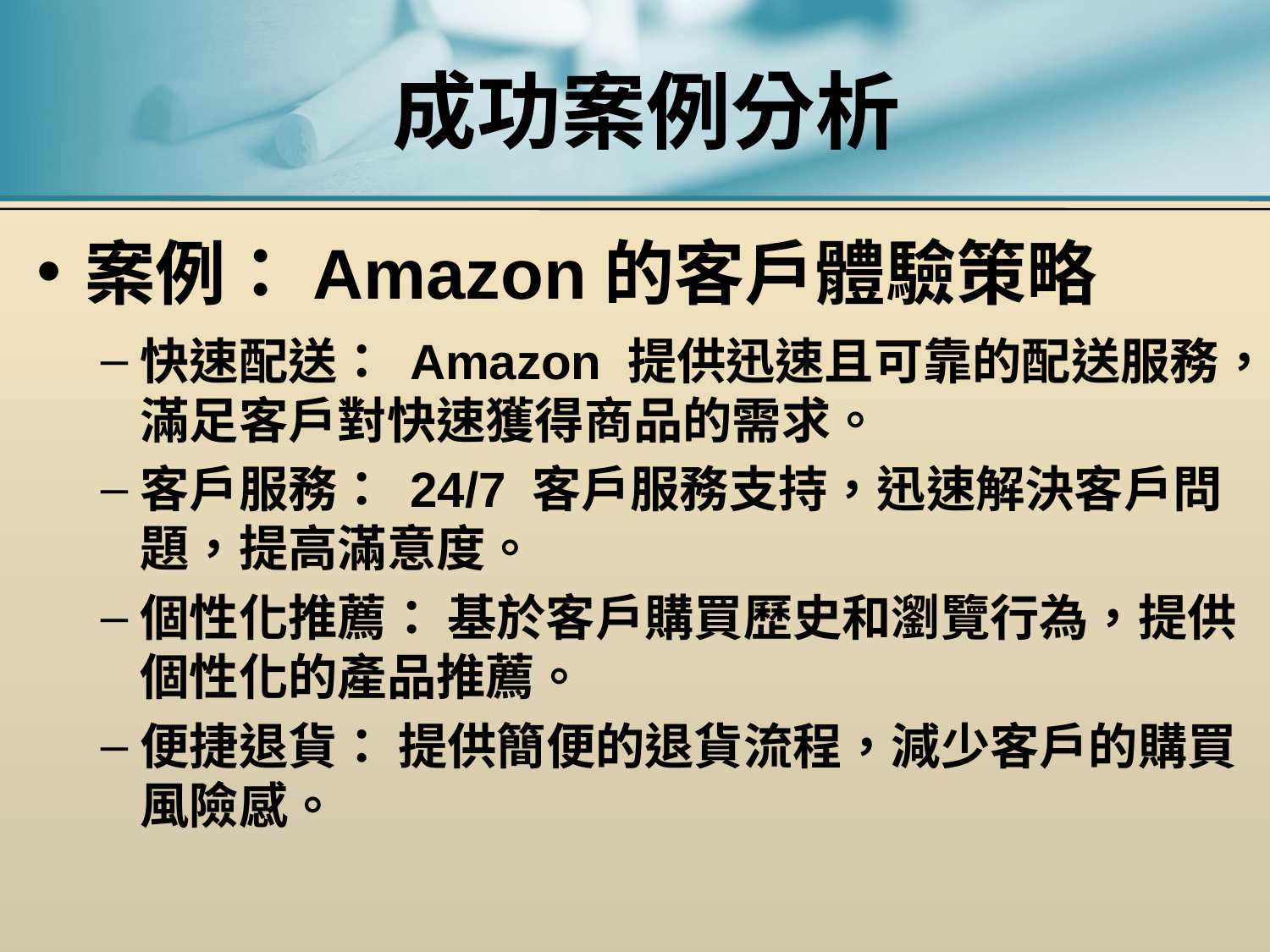

# 成功案例分析
案例：Amazon的客戶體驗策略
快速配送： Amazon 提供迅速且可靠的配送服務，滿足客戶對快速獲得商品的需求。
客戶服務： 24/7 客戶服務支持，迅速解決客戶問題，提高滿意度。
個性化推薦： 基於客戶購買歷史和瀏覽行為，提供個性化的產品推薦。
便捷退貨： 提供簡便的退貨流程，減少客戶的購買風險感。